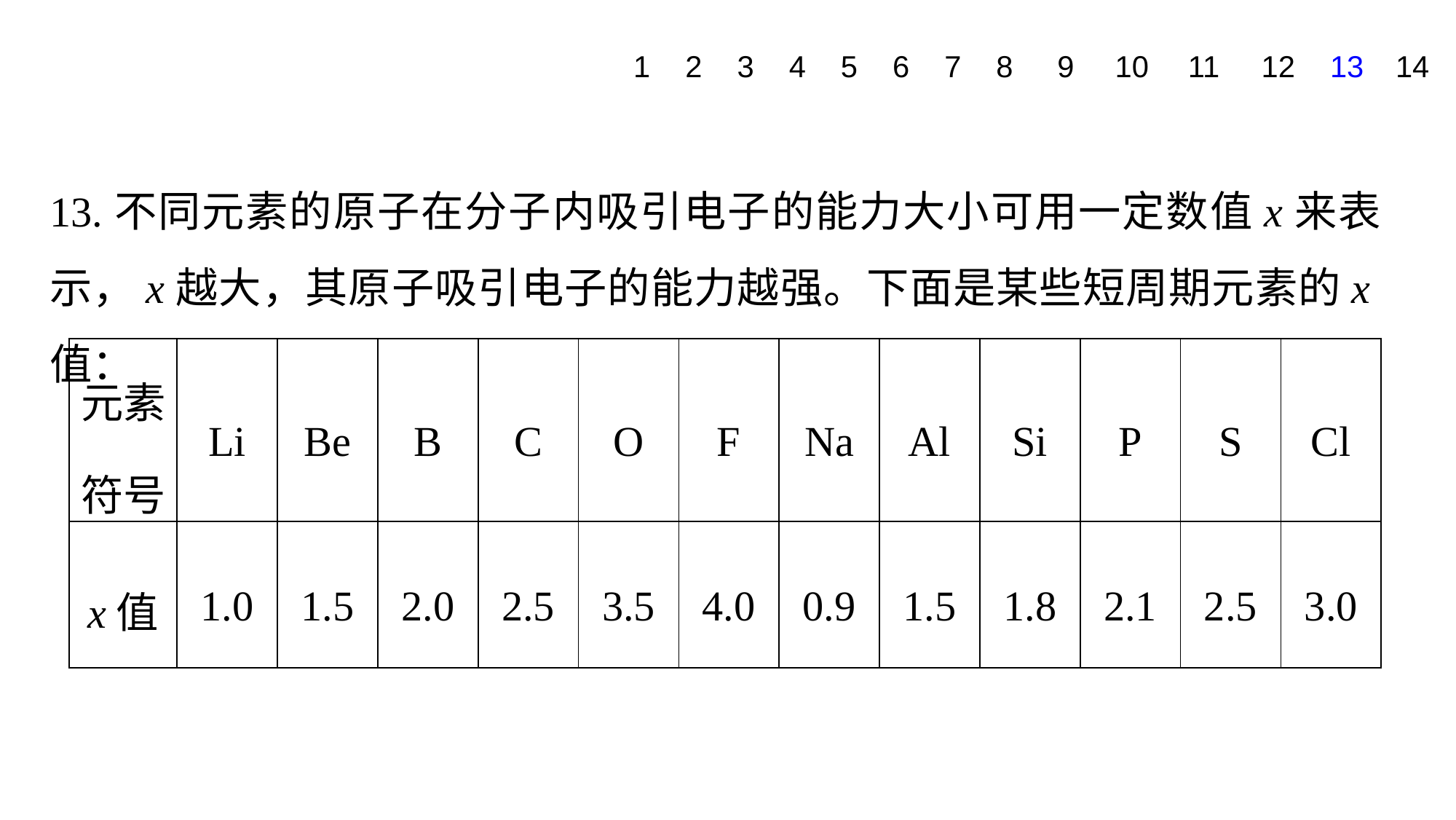

1
2
3
4
5
6
7
8
9
10
11
12
13
14
13.不同元素的原子在分子内吸引电子的能力大小可用一定数值x来表示，x越大，其原子吸引电子的能力越强。下面是某些短周期元素的x值：
| 元素符号 | Li | Be | B | C | O | F | Na | Al | Si | P | S | Cl |
| --- | --- | --- | --- | --- | --- | --- | --- | --- | --- | --- | --- | --- |
| x值 | 1.0 | 1.5 | 2.0 | 2.5 | 3.5 | 4.0 | 0.9 | 1.5 | 1.8 | 2.1 | 2.5 | 3.0 |